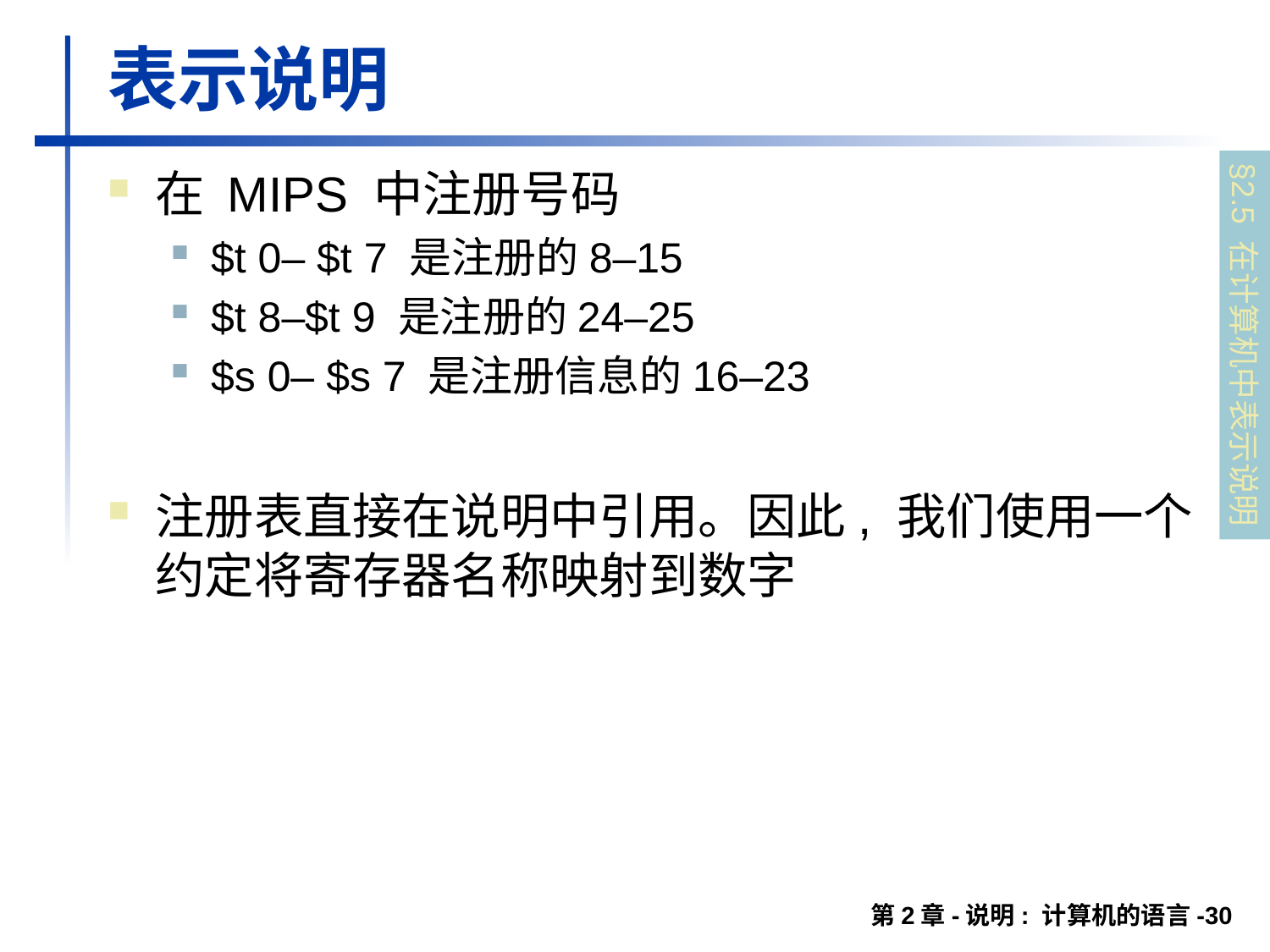

# 表示说明
在 MIPS 中注册号码
$t 0– $t 7 是注册的8–15
$t 8–$t 9 是注册的24–25
$s 0– $s 7 是注册信息的16–23

注册表直接在说明中引用。因此, 我们使用一个约定将寄存器名称映射到数字

§2.5 在计算机中表示说明
第2章-说明: 计算机的语言-30